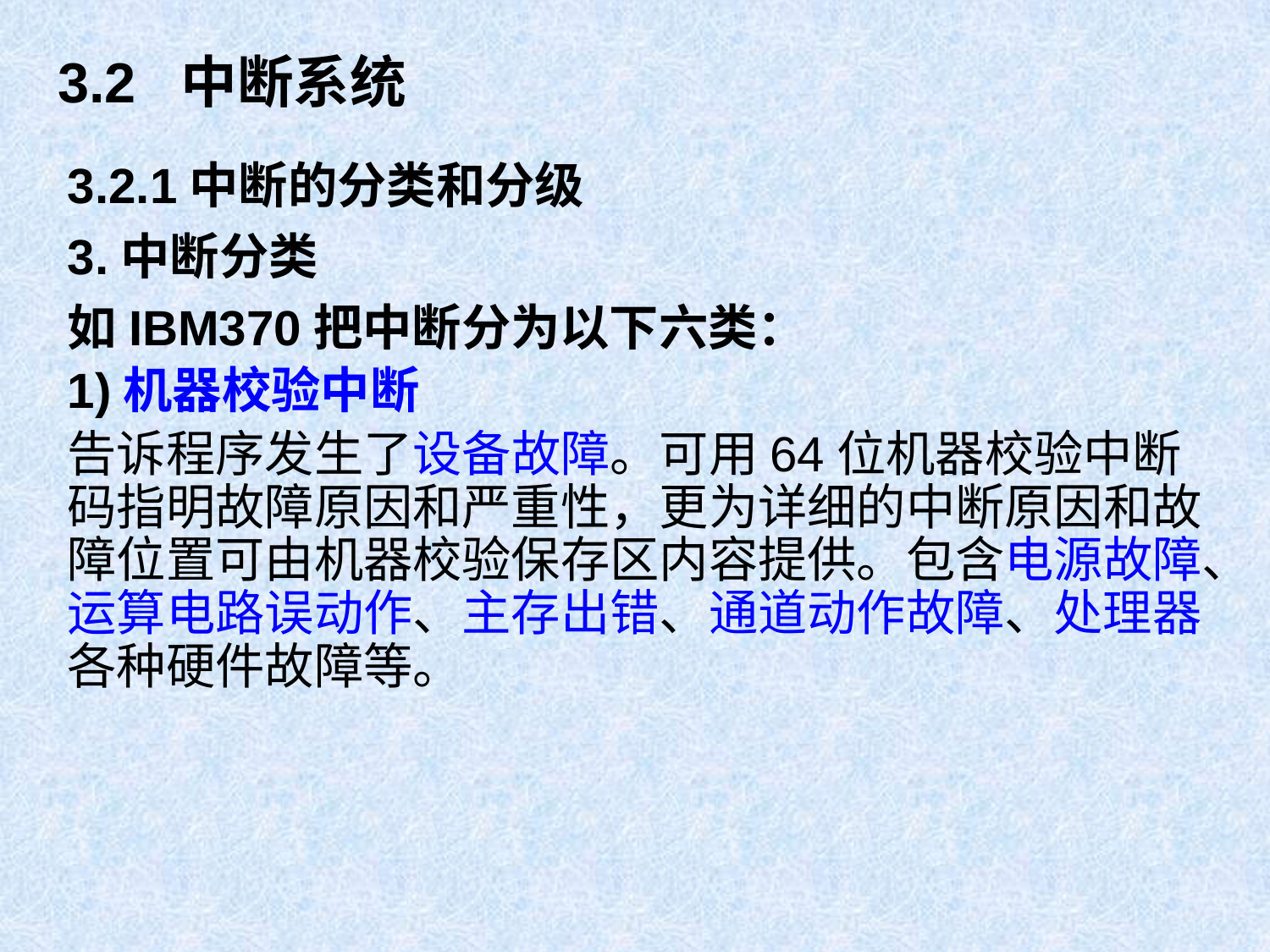

# 3.2  中断系统
3.2.1中断的分类和分级
3.中断分类
如IBM370把中断分为以下六类：
1)机器校验中断
告诉程序发生了设备故障。可用64位机器校验中断码指明故障原因和严重性，更为详细的中断原因和故障位置可由机器校验保存区内容提供。包含电源故障、运算电路误动作、主存出错、通道动作故障、处理器各种硬件故障等。